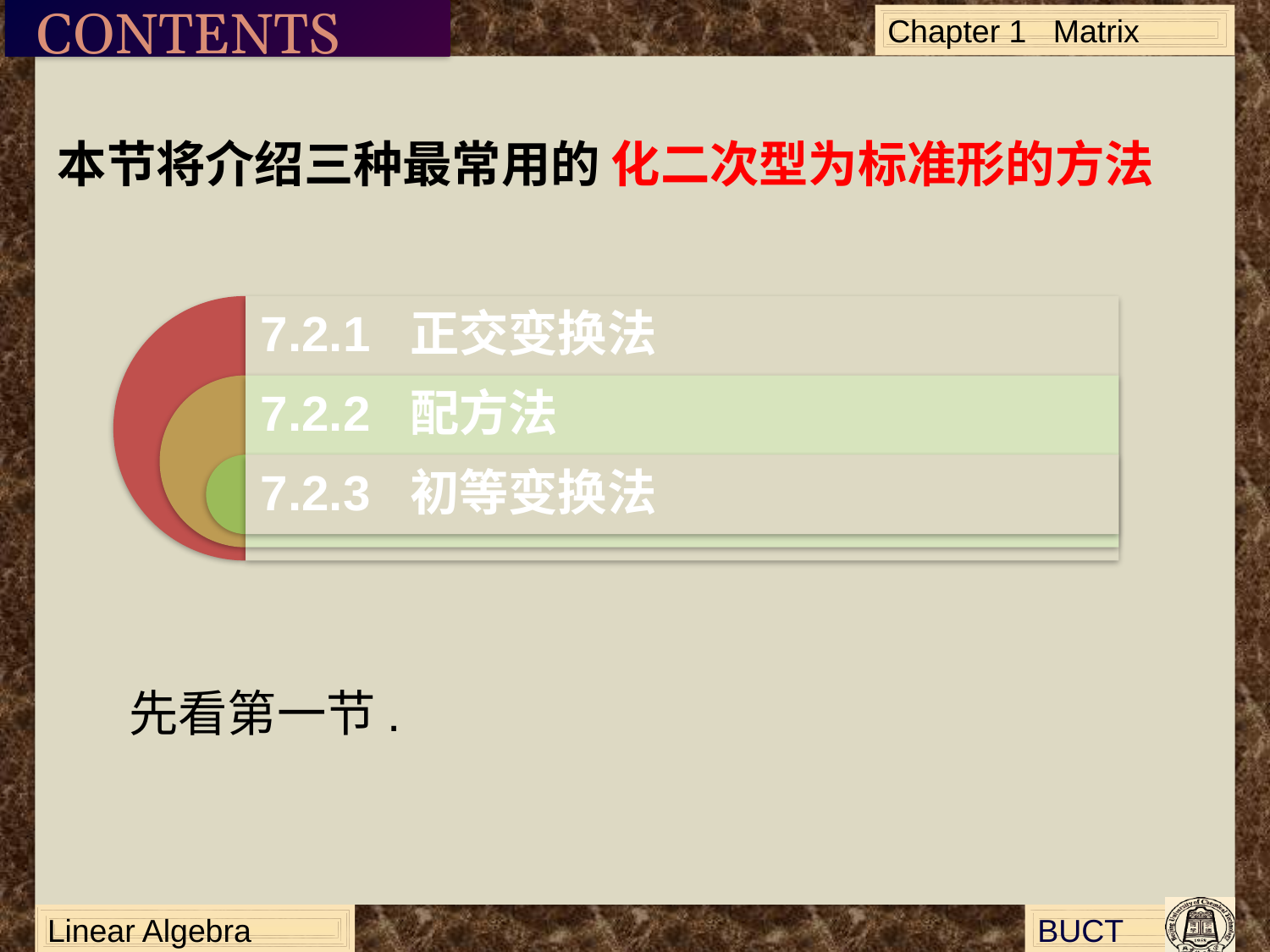

CONTENTS
本节将介绍三种最常用的 化二次型为标准形的方法
7.2.1  正交变换法
7.2.2  配方法
7.2.3  初等变换法
先看第一节.